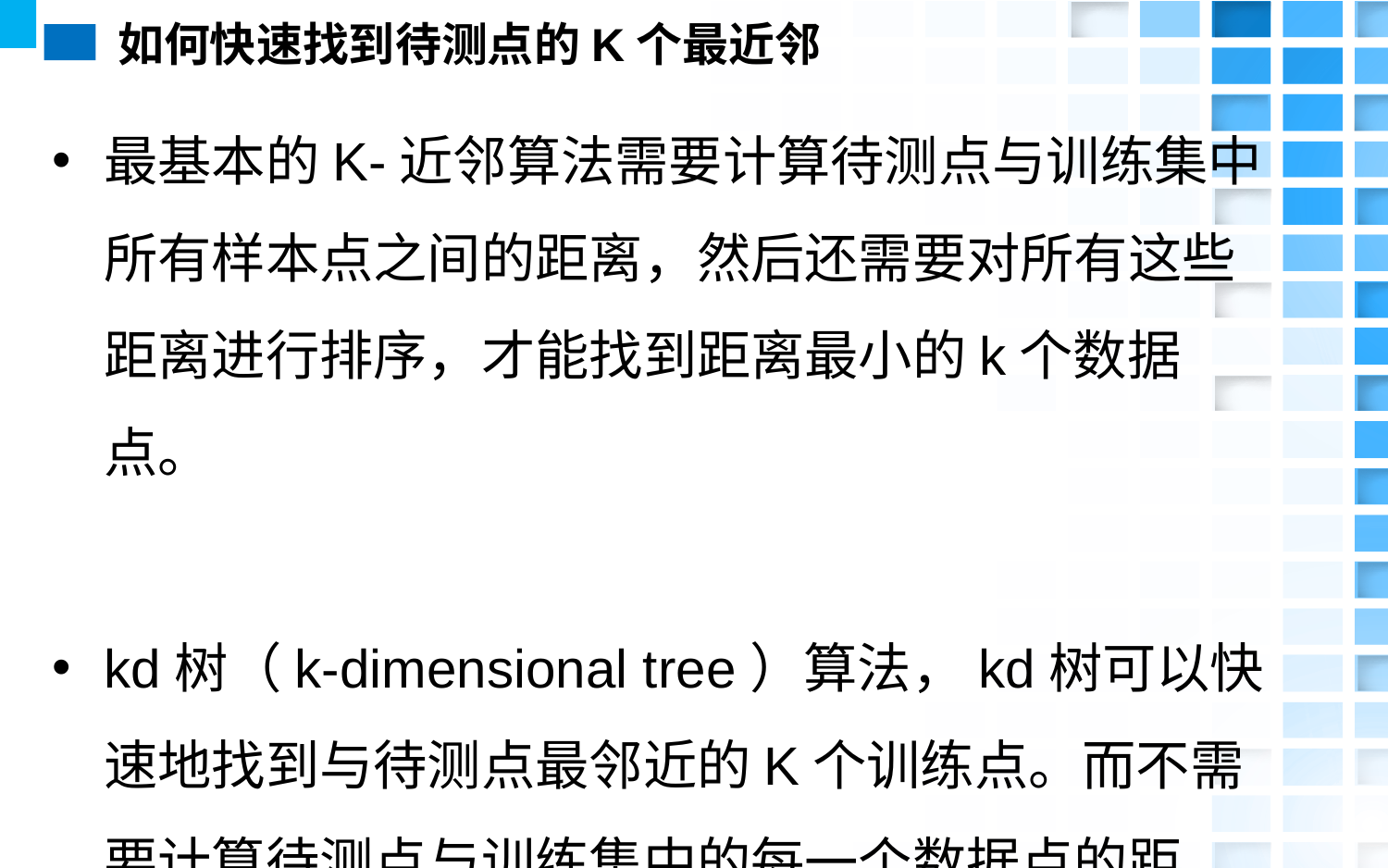

# 如何快速找到待测点的K个最近邻
最基本的K-近邻算法需要计算待测点与训练集中所有样本点之间的距离，然后还需要对所有这些距离进行排序，才能找到距离最小的k个数据点。

kd树（k-dimensional tree）算法，kd树可以快速地找到与待测点最邻近的K个训练点。而不需要计算待测点与训练集中的每一个数据点的距离。